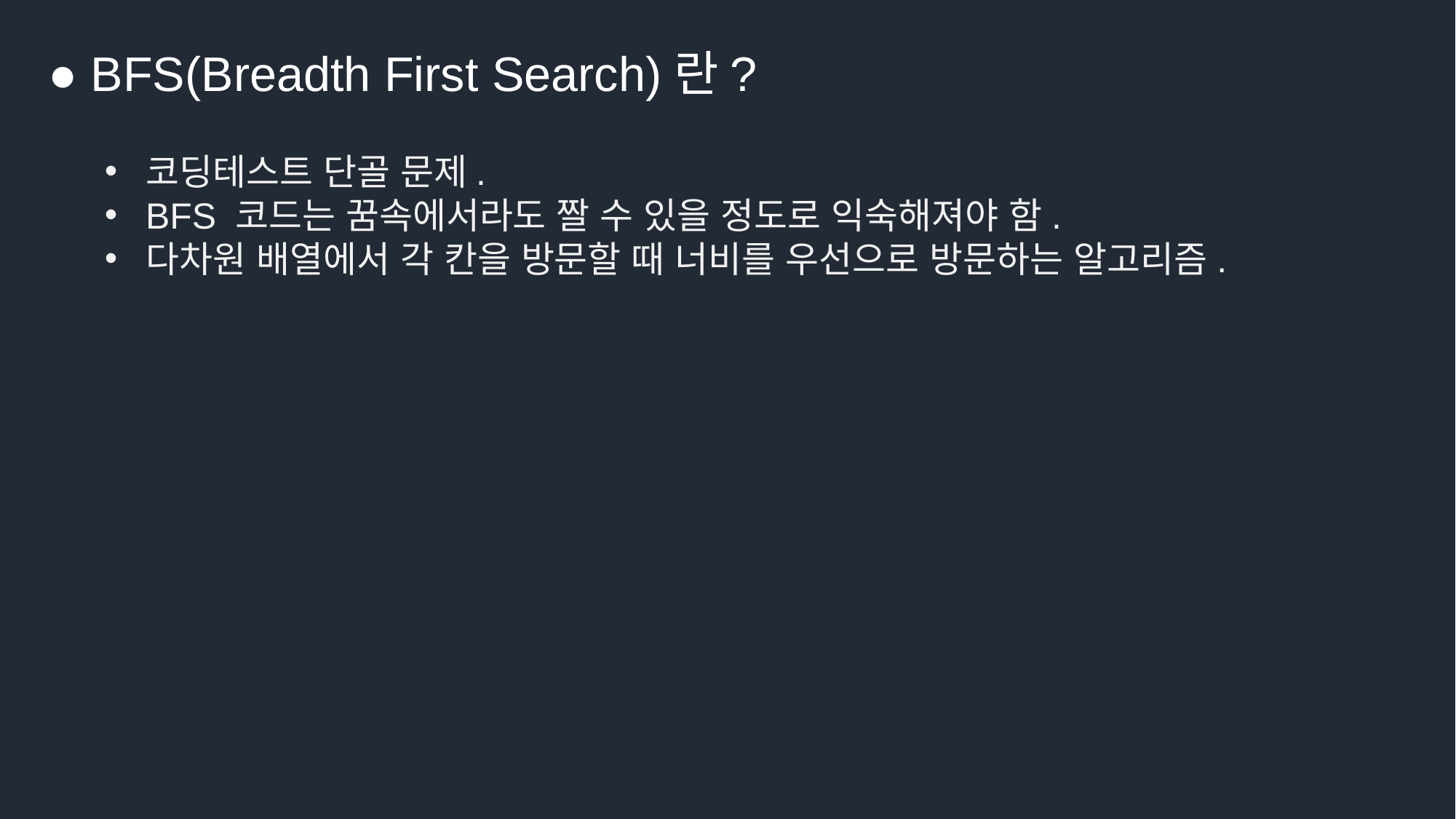

● BFS(Breadth First Search)란?
코딩테스트 단골 문제.
BFS 코드는 꿈속에서라도 짤 수 있을 정도로 익숙해져야 함.
다차원 배열에서 각 칸을 방문할 때 너비를 우선으로 방문하는 알고리즘.